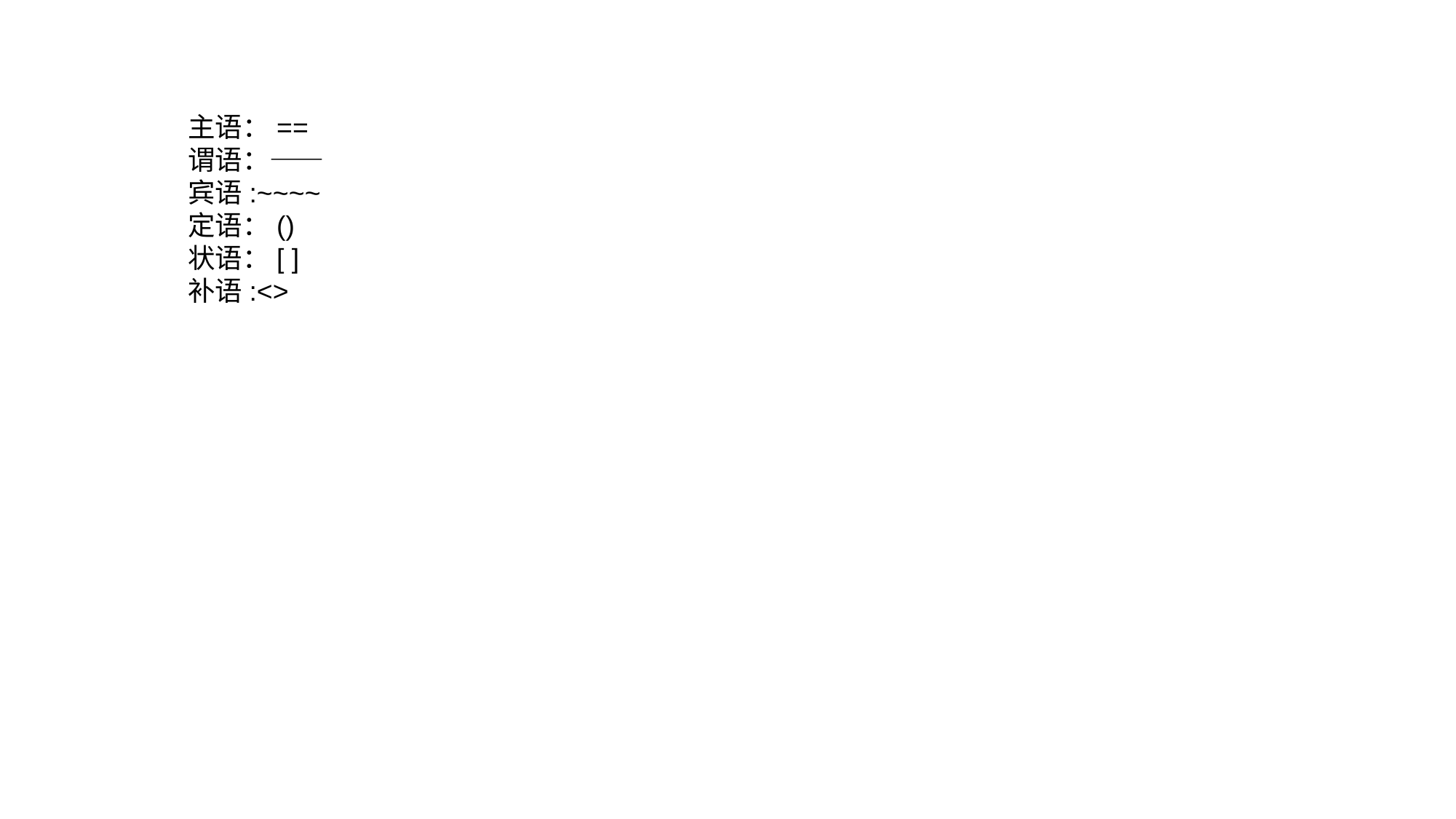

主语：==
谓语：——
宾语:~~~~
定语：()
状语：[ ]
补语:<>